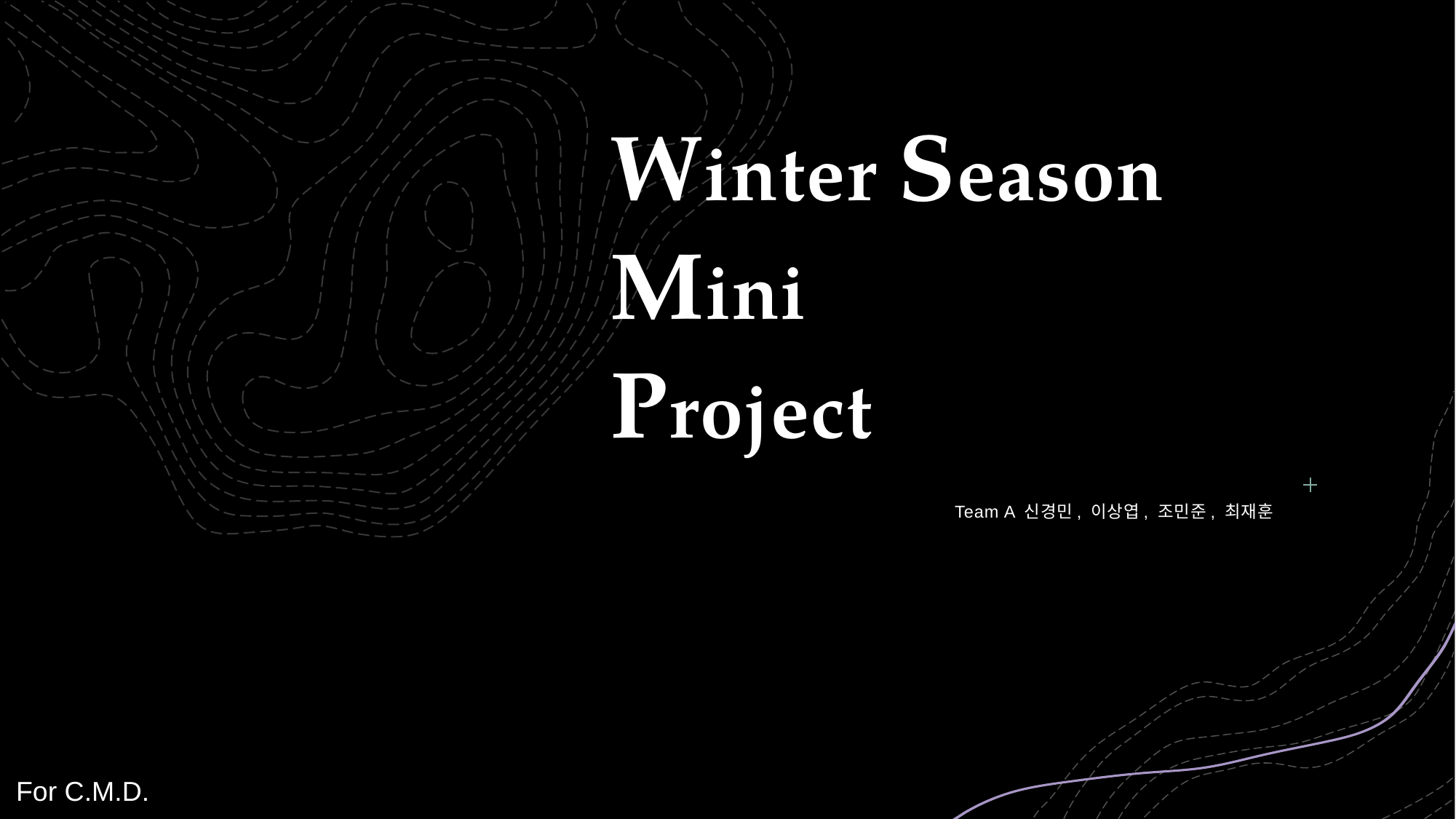

# Winter Season Mini Project

Team A 신경민, 이상엽, 조민준, 최재훈
For C.M.D.